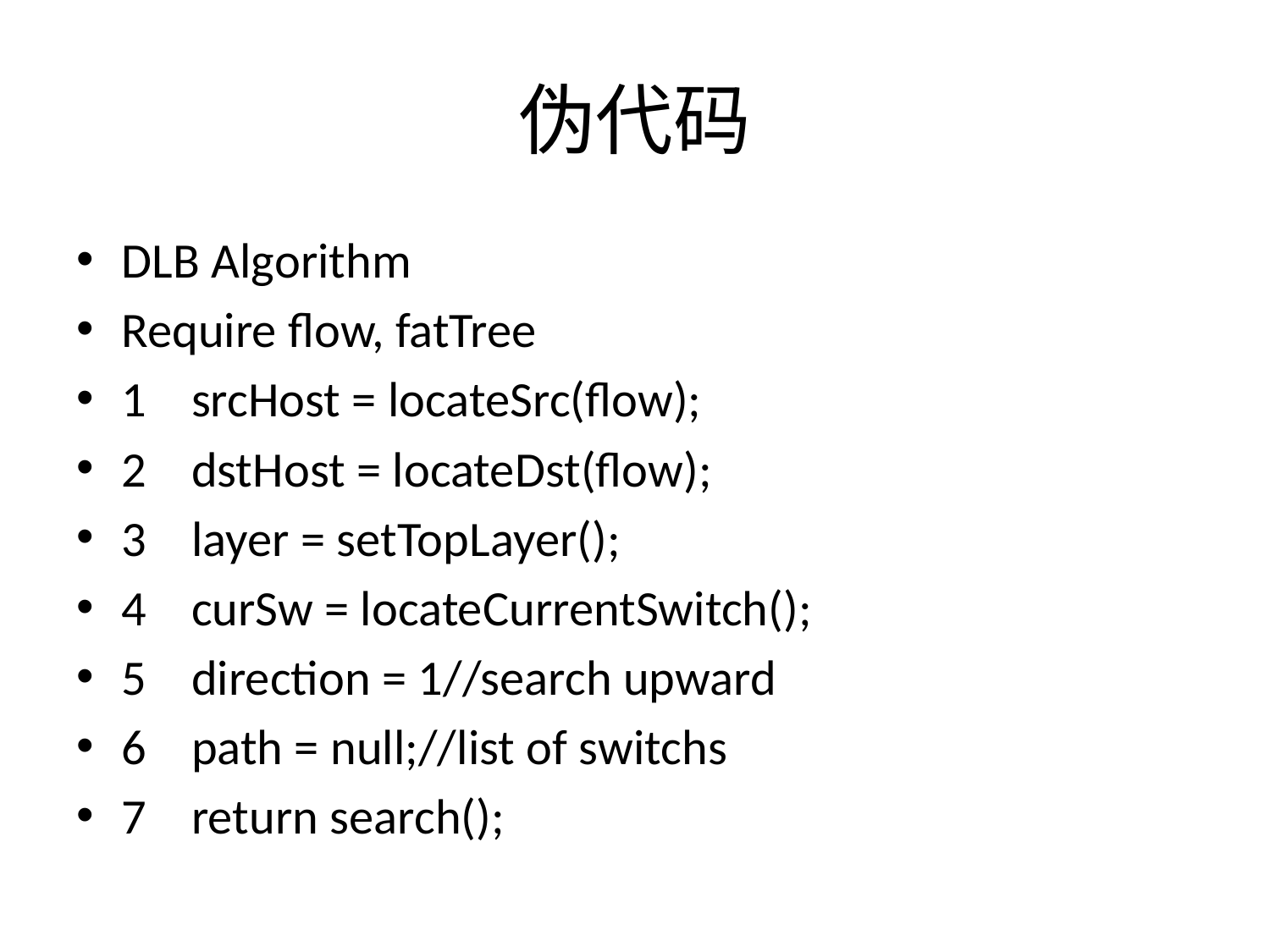

# 伪代码
DLB Algorithm
Require flow, fatTree
1    srcHost = locateSrc(flow);
2    dstHost = locateDst(flow);
3    layer = setTopLayer();
4    curSw = locateCurrentSwitch();
5    direction = 1//search upward
6    path = null;//list of switchs
7    return search();